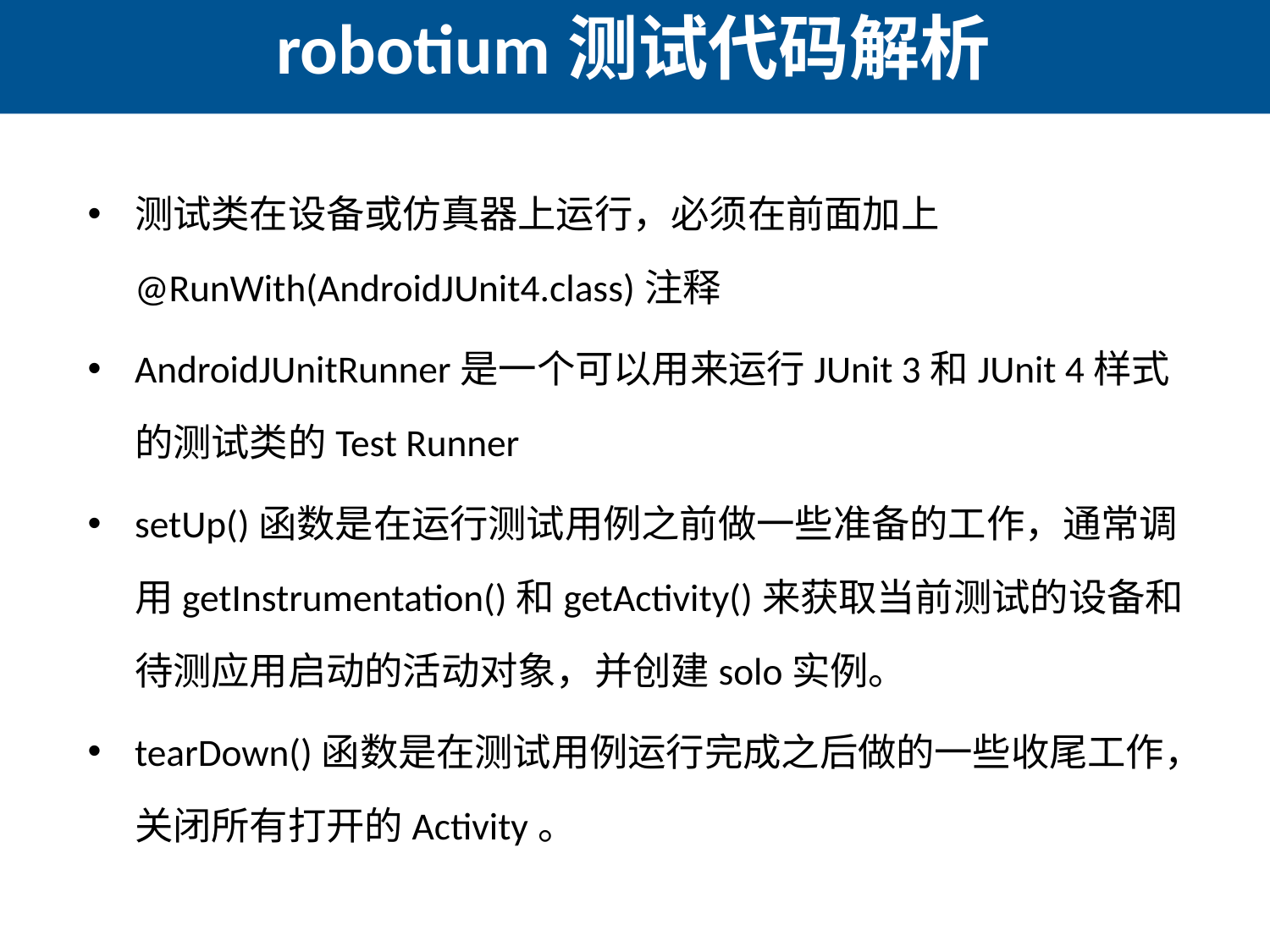

# robotium测试代码解析
测试类在设备或仿真器上运行，必须在前面加上@RunWith(AndroidJUnit4.class)注释
AndroidJUnitRunner是一个可以用来运行JUnit 3和JUnit 4样式的测试类的Test Runner
setUp()函数是在运行测试用例之前做一些准备的工作，通常调用getInstrumentation()和getActivity()来获取当前测试的设备和待测应用启动的活动对象，并创建solo实例。
tearDown()函数是在测试用例运行完成之后做的一些收尾工作，关闭所有打开的Activity。